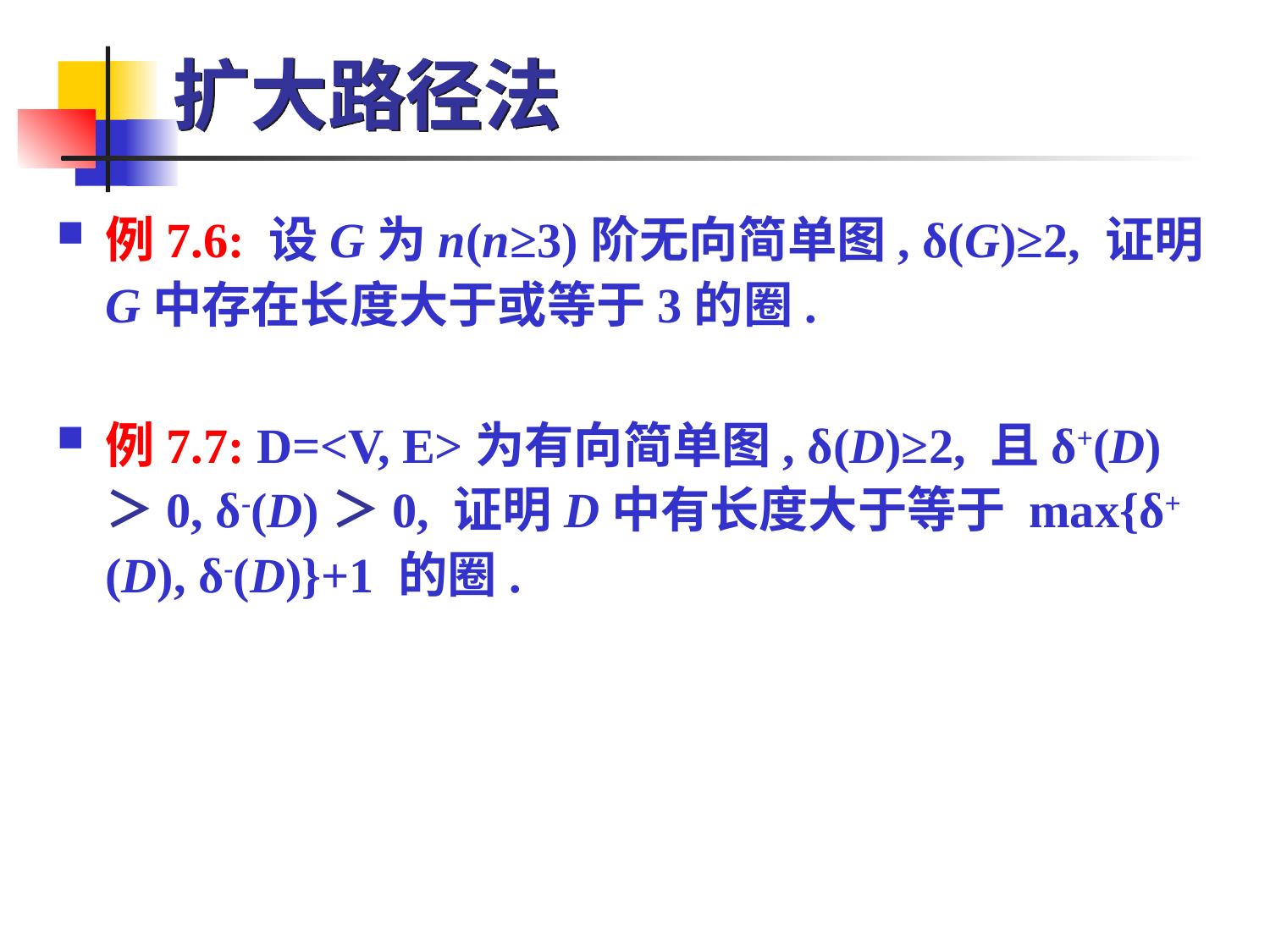

# 扩大路径法
例7.6: 设G为n(n≥3)阶无向简单图, δ(G)≥2, 证明G中存在长度大于或等于3的圈.

例7.7: D=<V, E>为有向简单图, δ(D)≥2, 且δ+(D)＞0, δ-(D)＞0, 证明D中有长度大于等于 max{δ+(D), δ-(D)}+1 的圈.